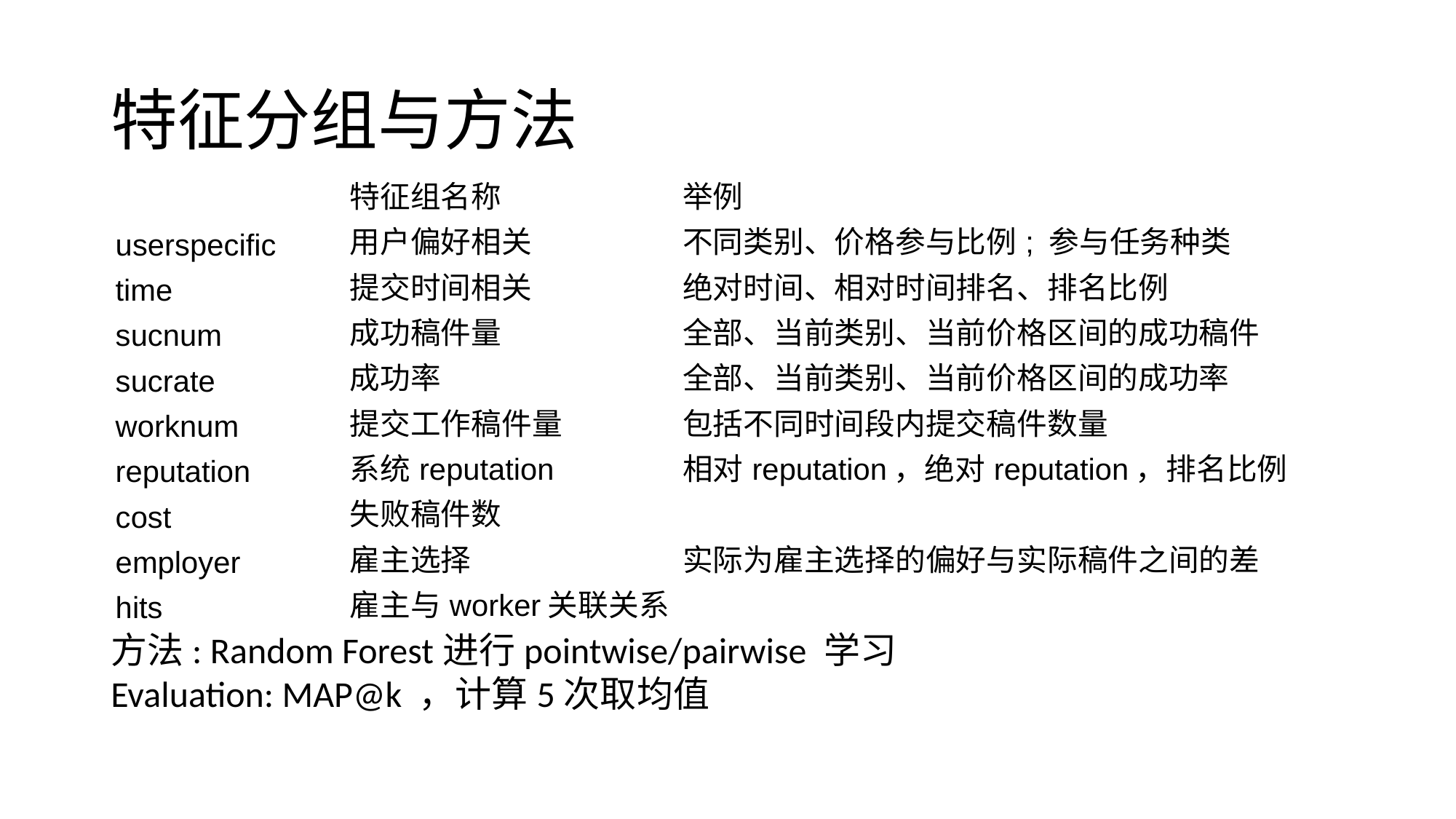

# 特征分组与方法
|  | 特征组名称 | 举例 |
| --- | --- | --- |
| userspecific | 用户偏好相关 | 不同类别、价格参与比例; 参与任务种类 |
| time | 提交时间相关 | 绝对时间、相对时间排名、排名比例 |
| sucnum | 成功稿件量 | 全部、当前类别、当前价格区间的成功稿件 |
| sucrate | 成功率 | 全部、当前类别、当前价格区间的成功率 |
| worknum | 提交工作稿件量 | 包括不同时间段内提交稿件数量 |
| reputation | 系统reputation | 相对reputation，绝对reputation，排名比例 |
| cost | 失败稿件数 |  |
| employer | 雇主选择 | 实际为雇主选择的偏好与实际稿件之间的差 |
| hits | 雇主与worker关联关系 |  |
方法: Random Forest进行pointwise/pairwise 学习
Evaluation: MAP@k ，计算5次取均值